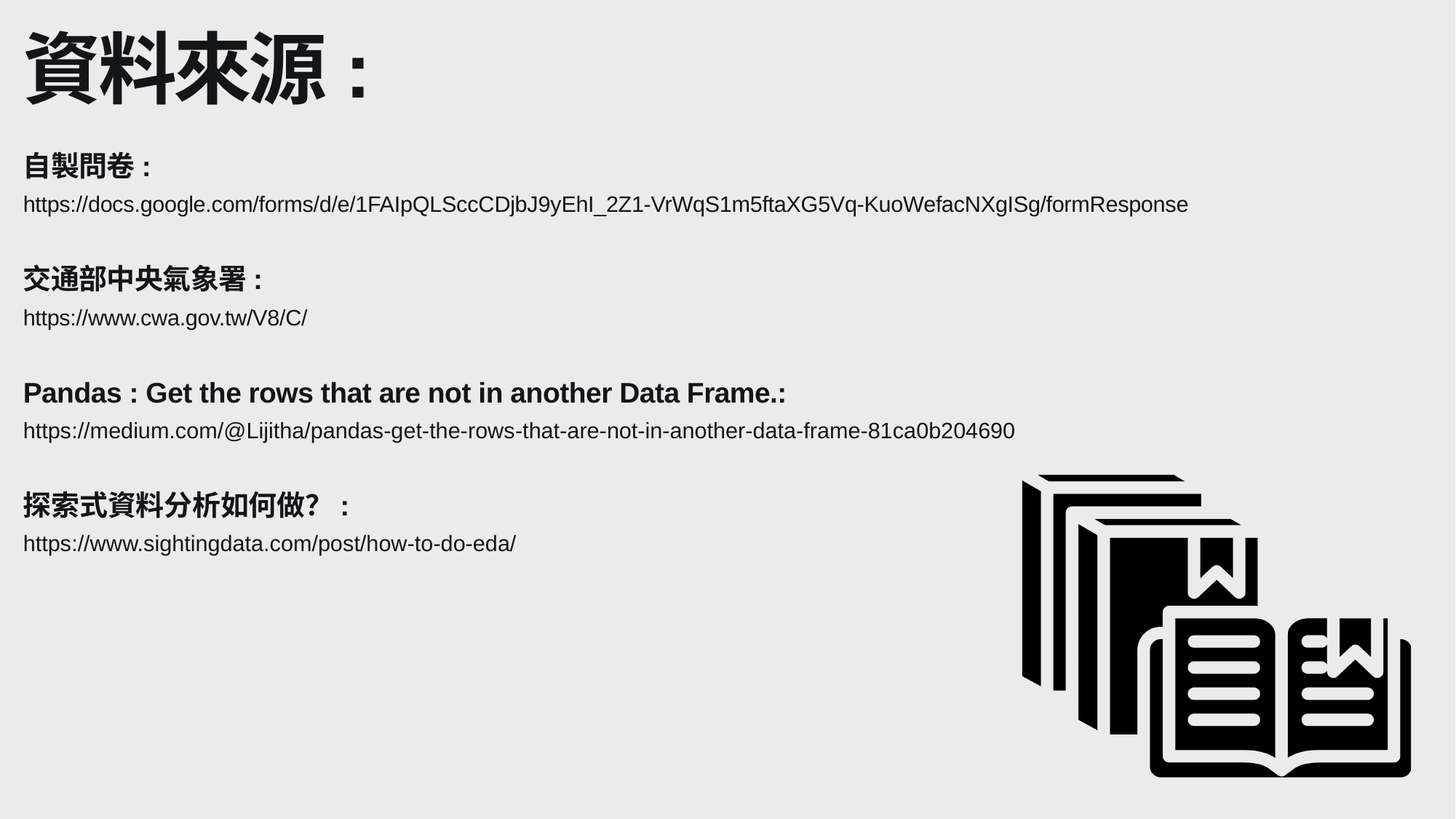

資料來源:
自製問卷:
https://docs.google.com/forms/d/e/1FAIpQLSccCDjbJ9yEhI_2Z1-VrWqS1m5ftaXG5Vq-KuoWefacNXgISg/formResponse

交通部中央氣象署:
https://www.cwa.gov.tw/V8/C/

Pandas : Get the rows that are not in another Data Frame.:
https://medium.com/@Lijitha/pandas-get-the-rows-that-are-not-in-another-data-frame-81ca0b204690

探索式資料分析如何做？:
https://www.sightingdata.com/post/how-to-do-eda/